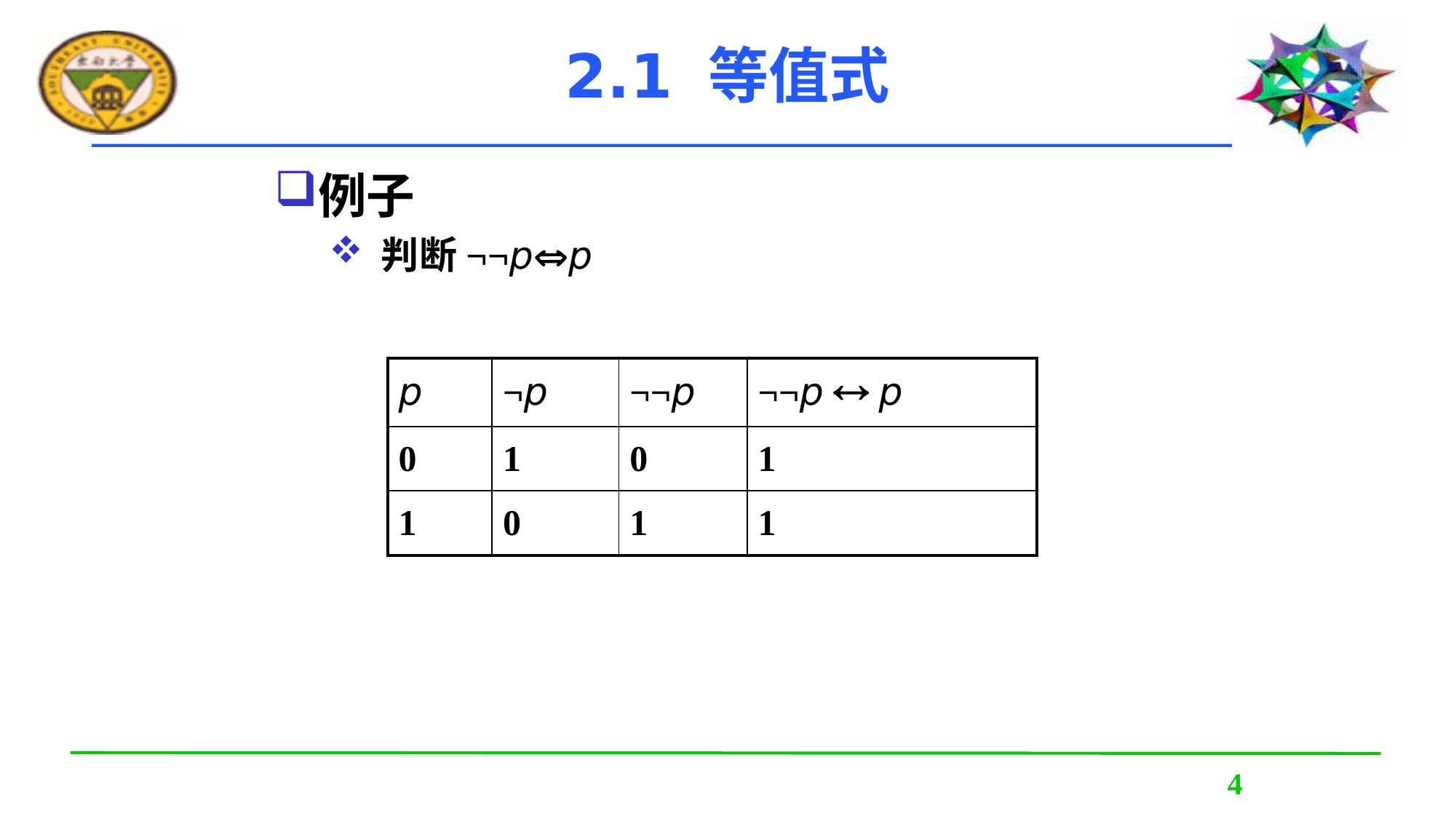

# 2.1 等值式
例子
 判断¬¬p⇔p

| p | ¬p | ¬¬p | ¬¬p ↔ p |
| --- | --- | --- | --- |
| 0 | 1 | 0 | 1 |
| 1 | 0 | 1 | 1 |